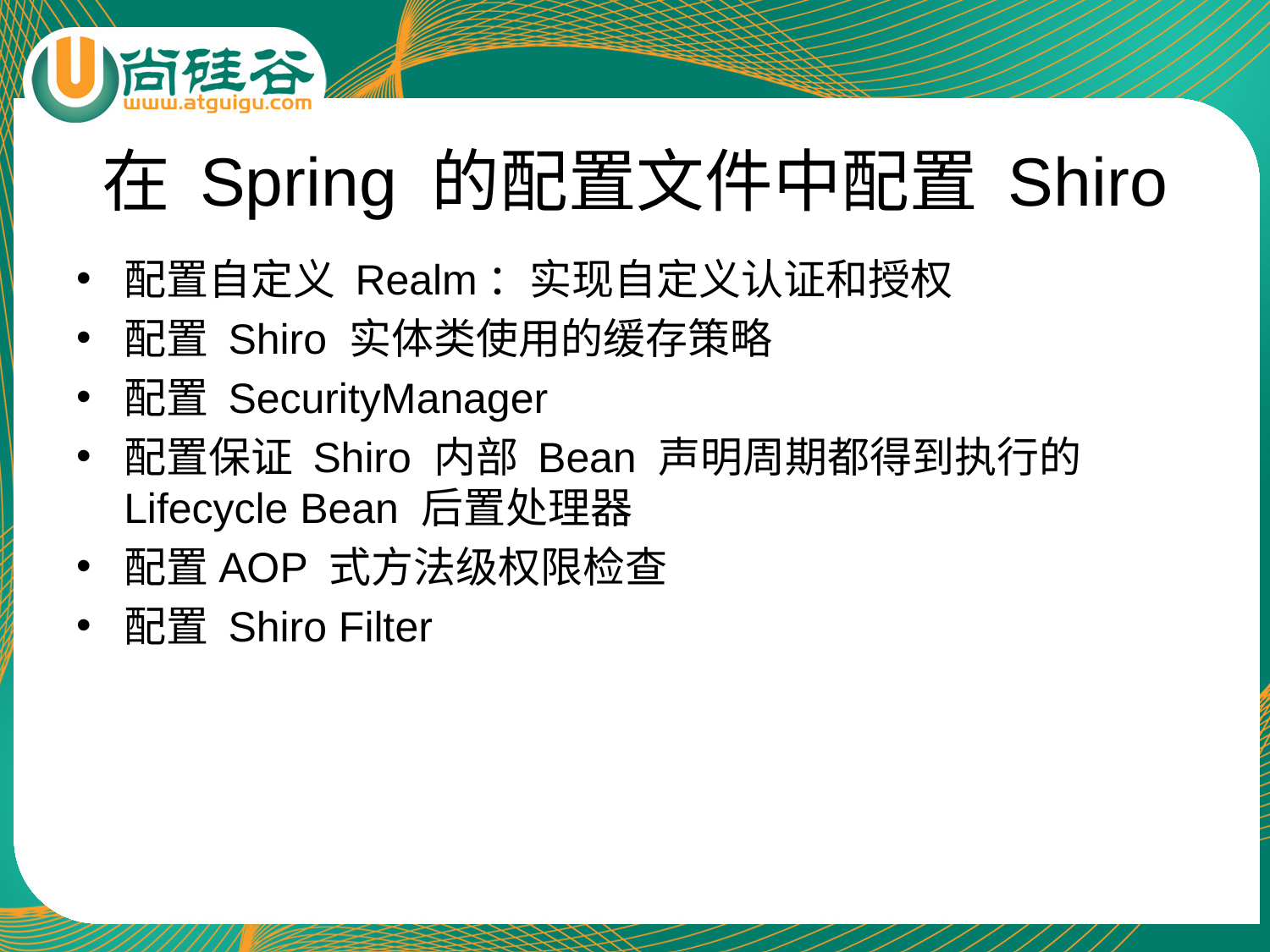

# 在 Spring 的配置文件中配置 Shiro
配置自定义 Realm：实现自定义认证和授权
配置 Shiro 实体类使用的缓存策略
配置 SecurityManager
配置保证 Shiro 内部 Bean 声明周期都得到执行的 Lifecycle Bean 后置处理器
配置AOP 式方法级权限检查
配置 Shiro Filter